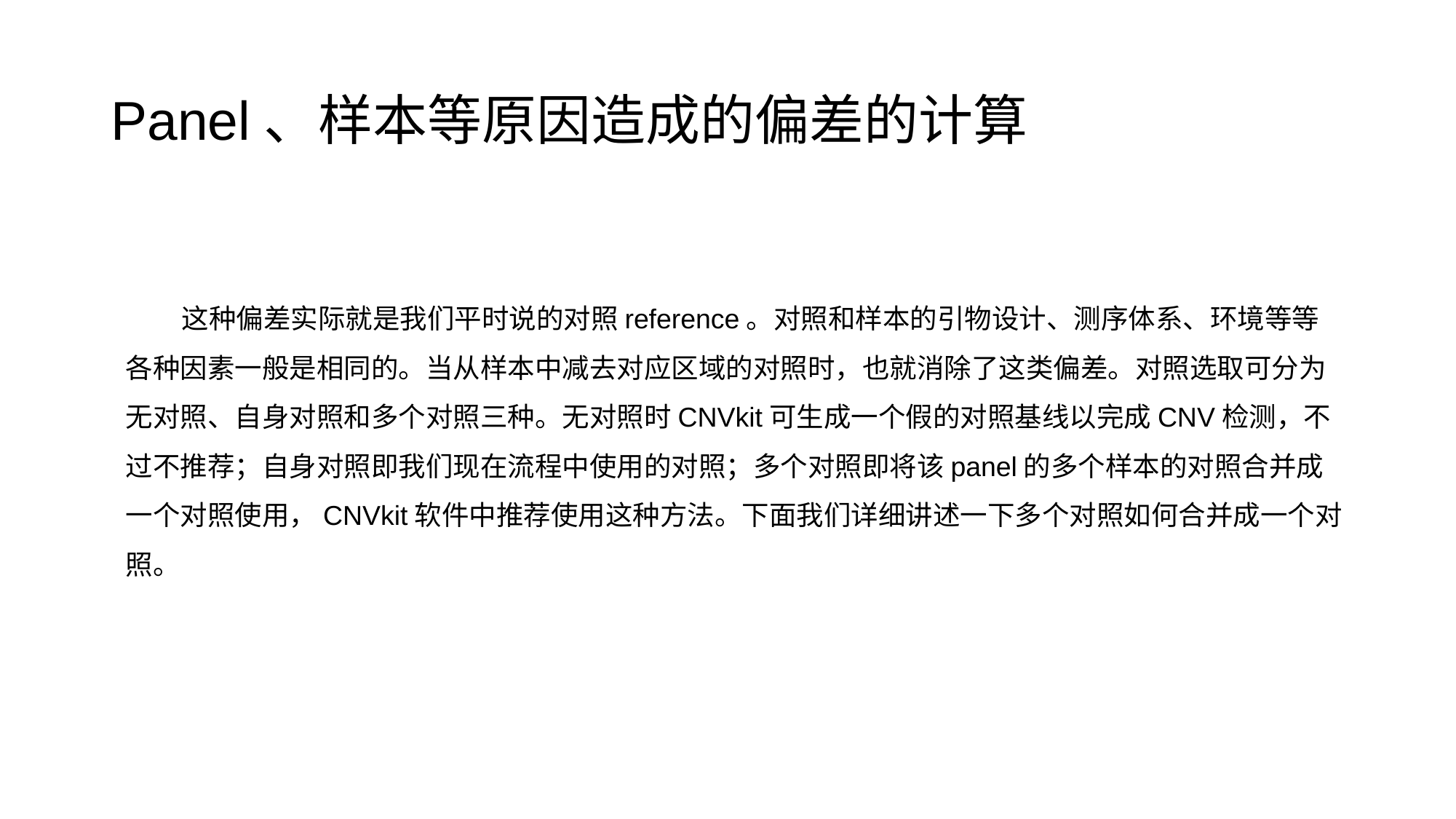

# Panel、样本等原因造成的偏差的计算
        这种偏差实际就是我们平时说的对照reference。对照和样本的引物设计、测序体系、环境等等各种因素一般是相同的。当从样本中减去对应区域的对照时，也就消除了这类偏差。对照选取可分为无对照、自身对照和多个对照三种。无对照时CNVkit可生成一个假的对照基线以完成CNV检测，不过不推荐；自身对照即我们现在流程中使用的对照；多个对照即将该panel的多个样本的对照合并成一个对照使用，CNVkit软件中推荐使用这种方法。下面我们详细讲述一下多个对照如何合并成一个对照。